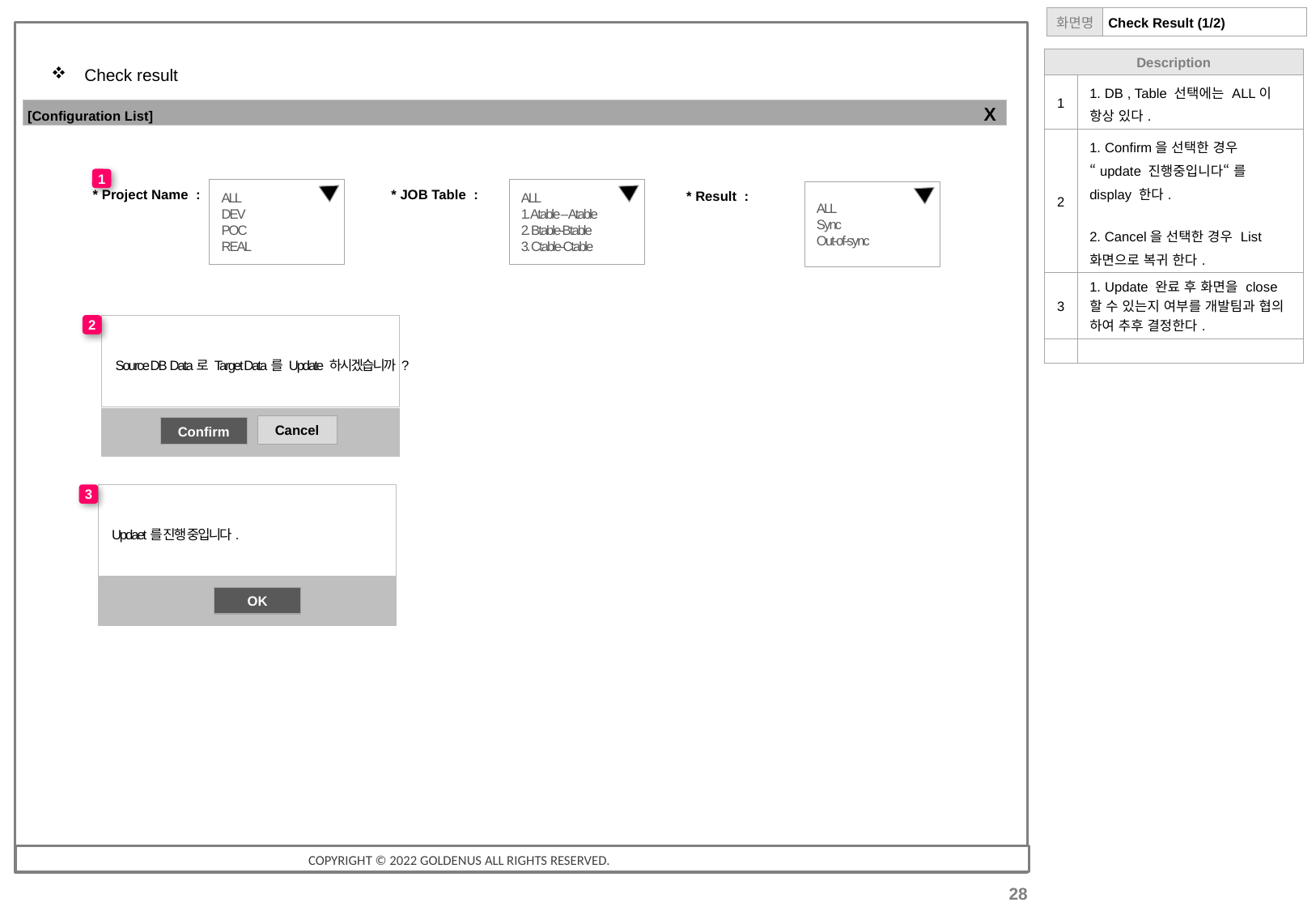

# Check Result (1/2)
| Description |  |
| --- | --- |
| 1 | 1. DB , Table 선택에는 ALL이 항상 있다. |
| 2 | 1. Confirm을 선택한 경우 “update 진행중입니다“ 를 display 한다. 2. Cancel을 선택한 경우 List 화면으로 복귀 한다. |
| 3 | 1. Update 완료 후 화면을 close 할 수 있는지 여부를 개발팀과 협의 하여 추후 결정한다. |
|  |  |
 Check result
X

[Configuration List]
1
ALL
DEV
POC
REAL
ALL
1. Atable – Atable
2. Btable-Btable
3. Ctable-Ctable
* Project Name  :
* JOB Table  :
ALL
Sync
Out-of-sync
* Result  :

2
Source DB Data로 Target Data를 Update 하시겠습니까 ?

Cancel
Confirm
3
Updaet를 진행 중입니다.

OK